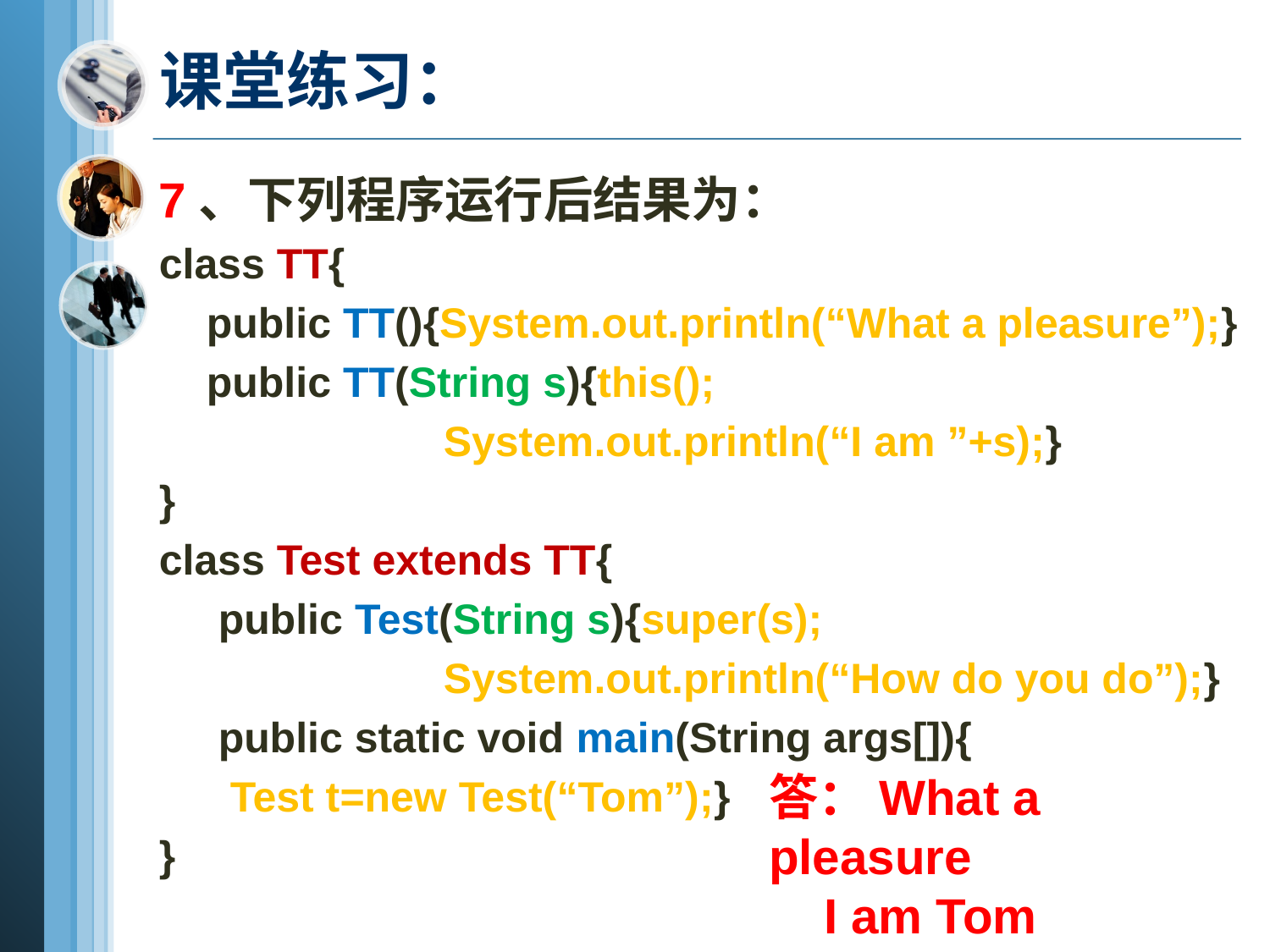

# 课堂练习：
7、下列程序运行后结果为：
class TT{
    public TT(){System.out.println(“What a pleasure”);}
    public TT(String s){this();
                        System.out.println(“I am ”+s);}
}
class Test extends TT{
     public Test(String s){super(s);
                        System.out.println(“How do you do”);}
     public static void main(String args[]){
      Test t=new Test(“Tom”);}
}
答：What a pleasure
    I am Tom
    How do you do